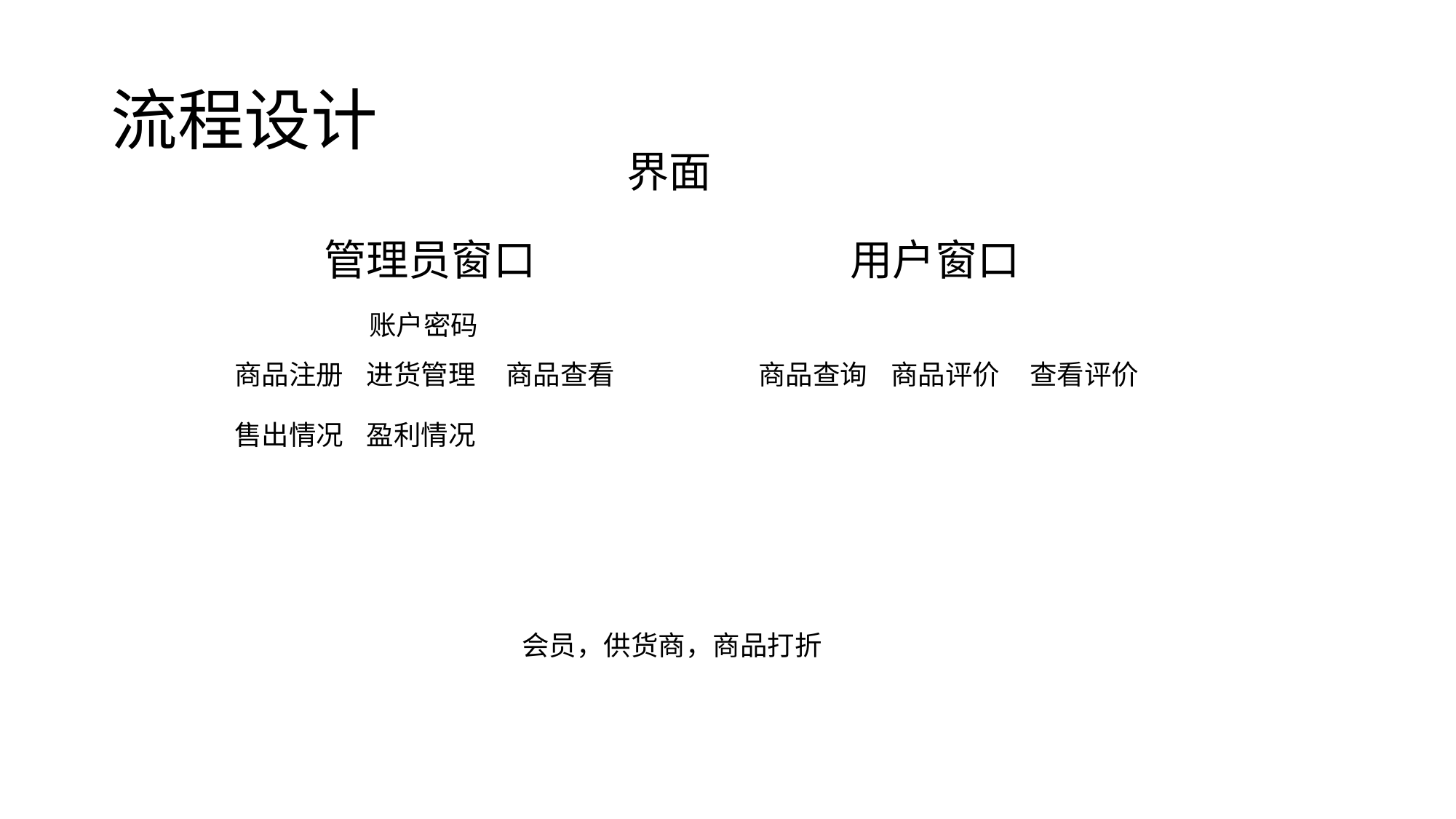

# 流程设计
界面
管理员窗口
用户窗口
账户密码
商品注册
进货管理
商品查看
售出情况
盈利情况
商品查询
商品评价
查看评价
会员，供货商，商品打折